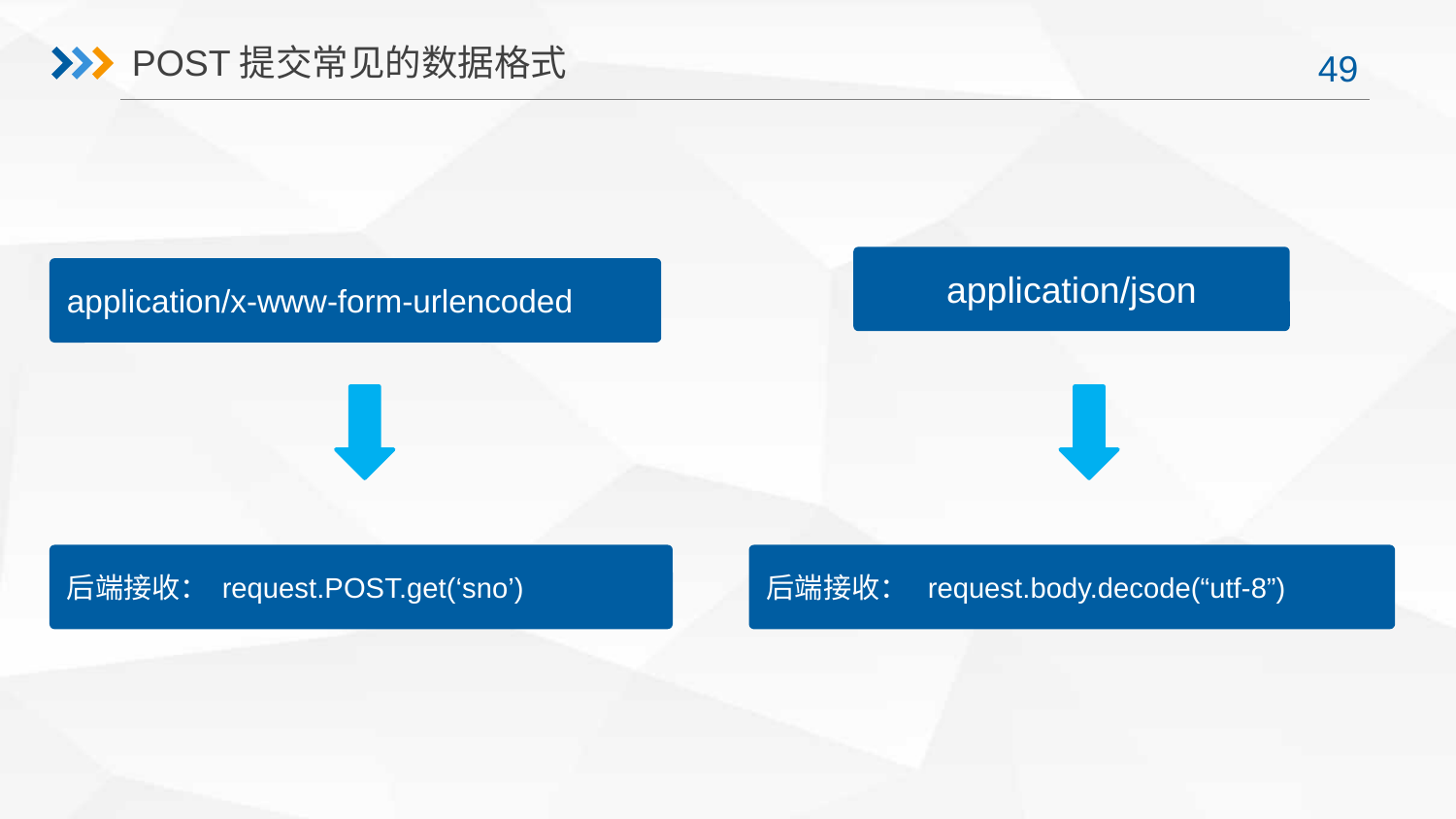

POST提交常见的数据格式
application/json
application/x-www-form-urlencoded

后端接收： request.POST.get(‘sno’)
后端接收：  request.body.decode(“utf-8”)